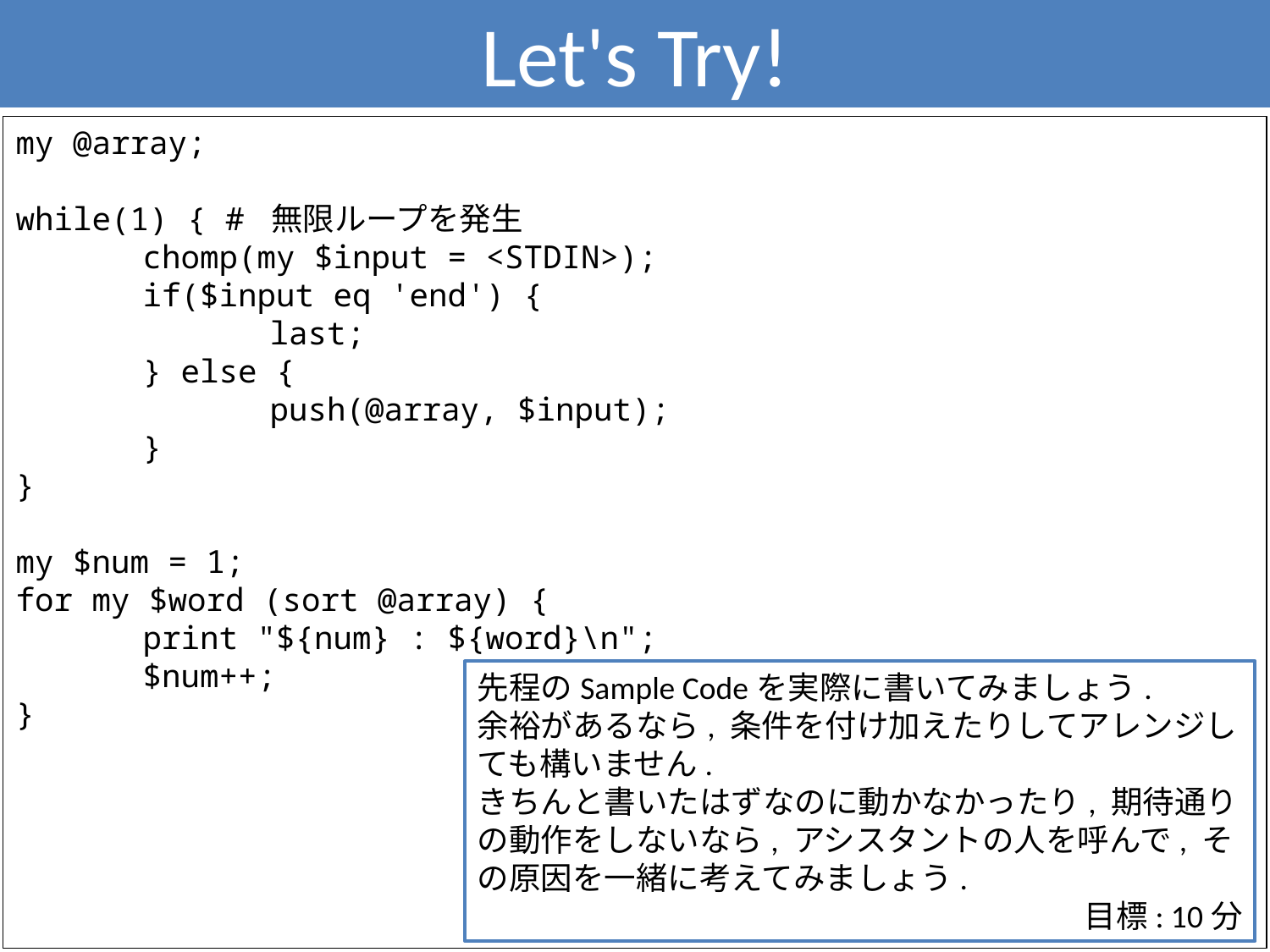

Let's Try!
my @array;

while(1) { # 無限ループを発生
	chomp(my $input = <STDIN>);
	if($input eq 'end') {
		last;
	} else {
		push(@array, $input);
 	}
}

my $num = 1;
for my $word (sort @array) {
	print "${num} : ${word}\n";
	$num++;
}
先程のSample Codeを実際に書いてみましょう.
余裕があるなら, 条件を付け加えたりしてアレンジしても構いません.
きちんと書いたはずなのに動かなかったり, 期待通りの動作をしないなら, アシスタントの人を呼んで, その原因を一緒に考えてみましょう.
目標: 10分